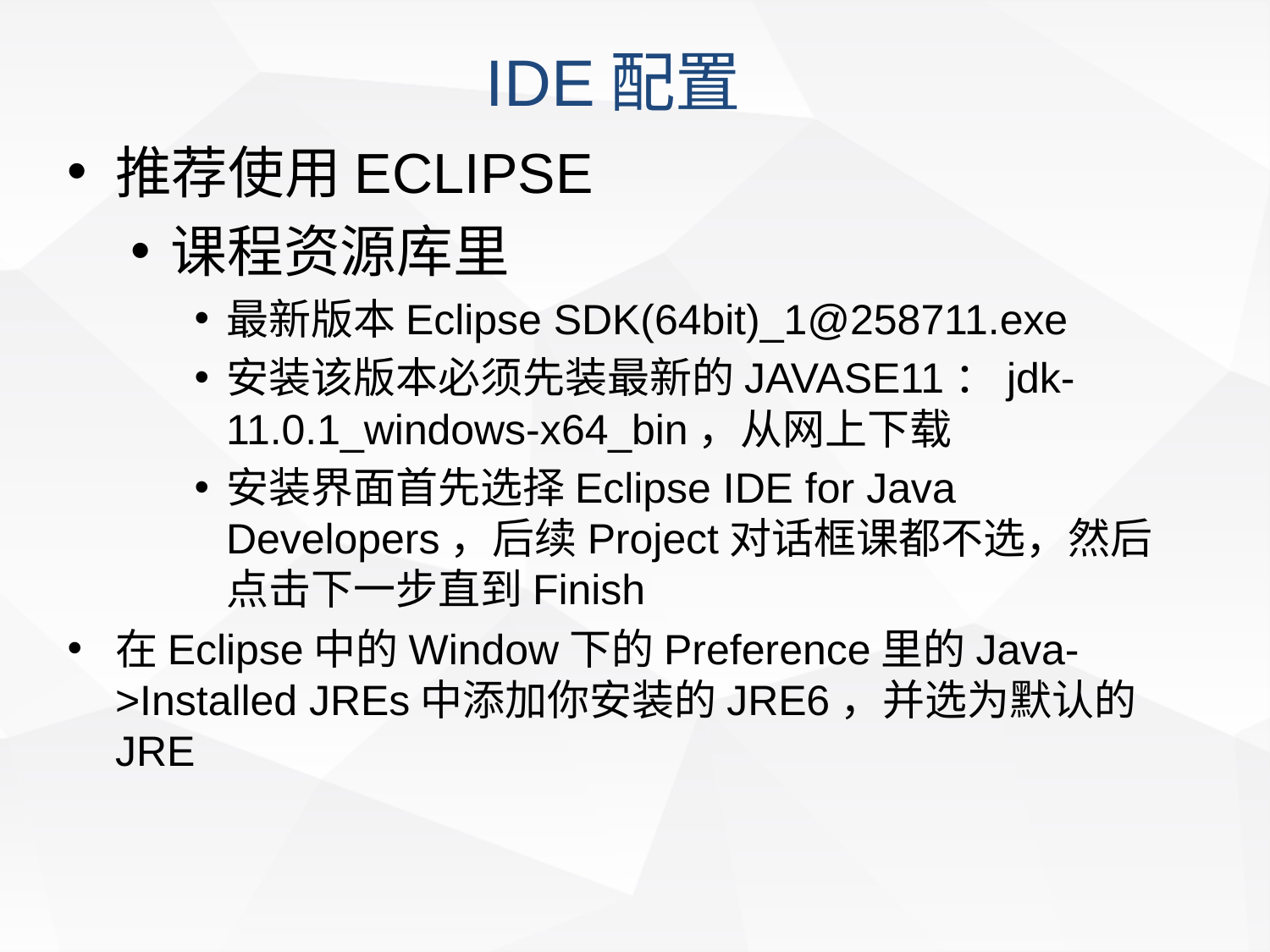

IDE配置
推荐使用ECLIPSE
课程资源库里
最新版本Eclipse SDK(64bit)_1@258711.exe
安装该版本必须先装最新的JAVASE11：jdk-11.0.1_windows-x64_bin，从网上下载
安装界面首先选择Eclipse IDE for Java Developers，后续Project对话框课都不选，然后点击下一步直到Finish
在Eclipse中的Window下的Preference里的Java->Installed JREs中添加你安装的JRE6，并选为默认的JRE